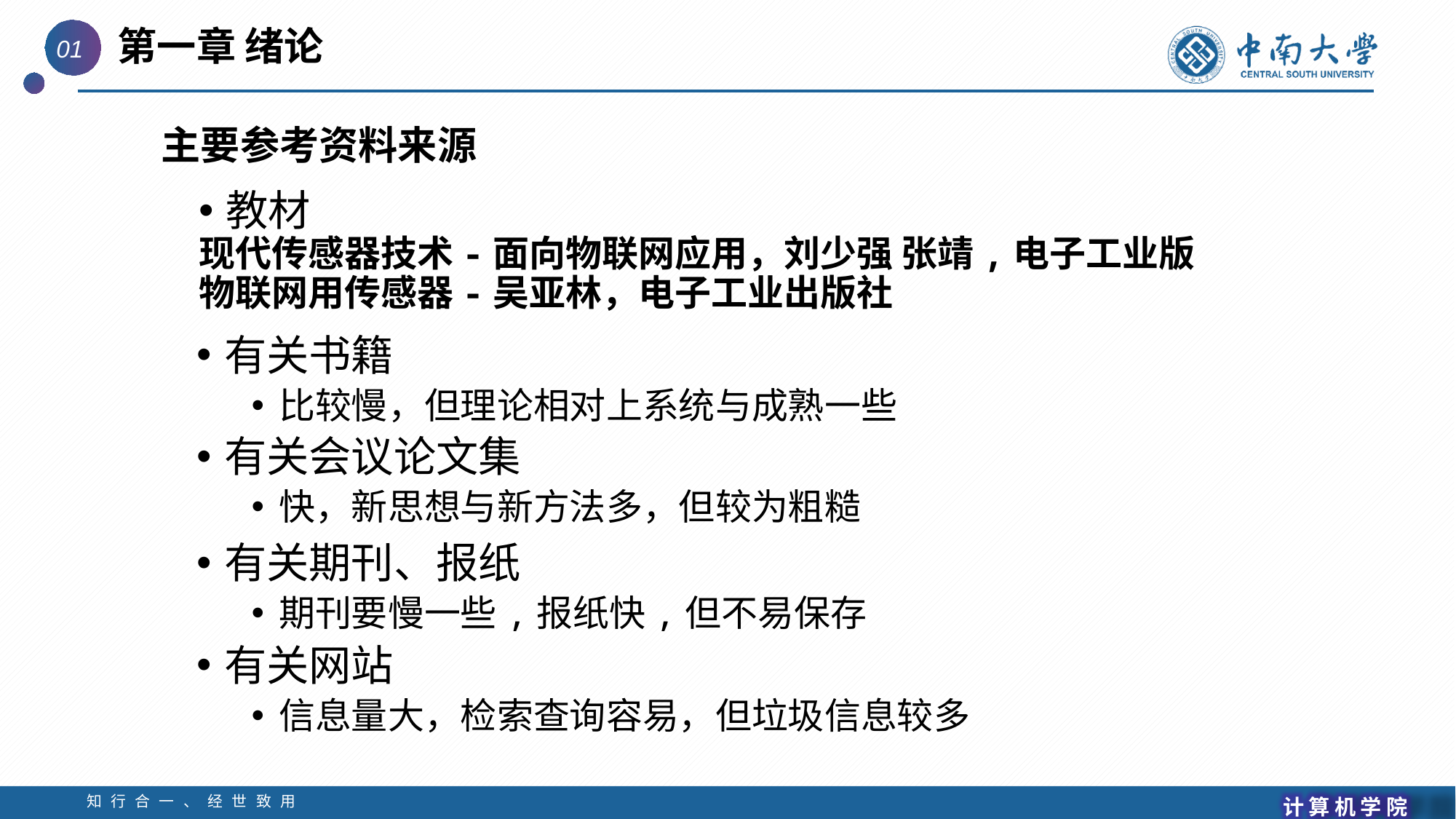

主要参考资料来源
教材
现代传感器技术-面向物联网应用，刘少强 张靖,电子工业版
物联网用传感器-吴亚林，电子工业出版社

有关书籍
比较慢，但理论相对上系统与成熟一些

有关会议论文集
快，新思想与新方法多，但较为粗糙
有关期刊、报纸
期刊要慢一些,报纸快,但不易保存
有关网站
信息量大，检索查询容易，但垃圾信息较多